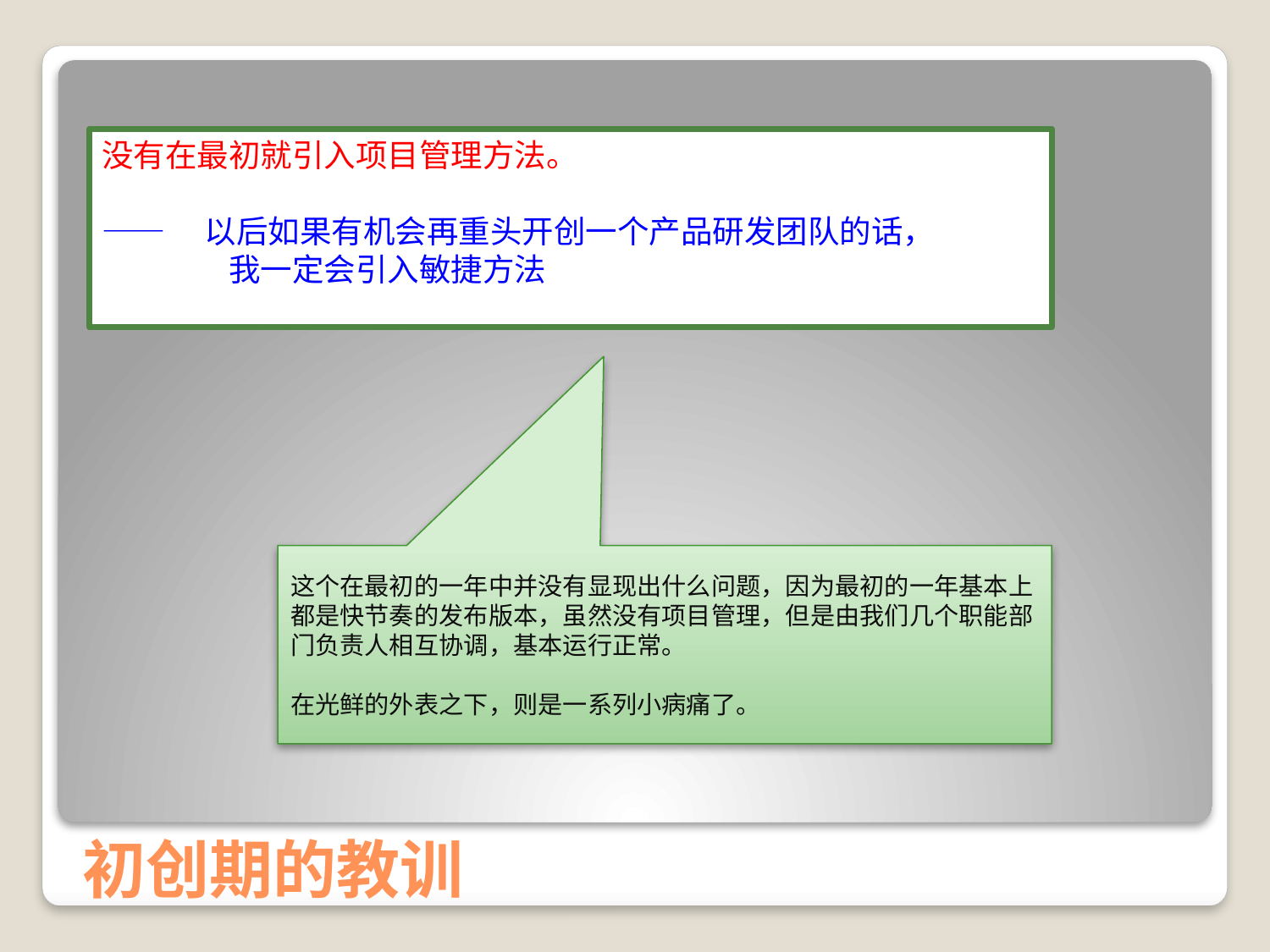

没有在最初就引入项目管理方法。

——　以后如果有机会再重头开创一个产品研发团队的话，
	我一定会引入敏捷方法

这个在最初的一年中并没有显现出什么问题，因为最初的一年基本上都是快节奏的发布版本，虽然没有项目管理，但是由我们几个职能部门负责人相互协调，基本运行正常。

在光鲜的外表之下，则是一系列小病痛了。
# 初创期的教训